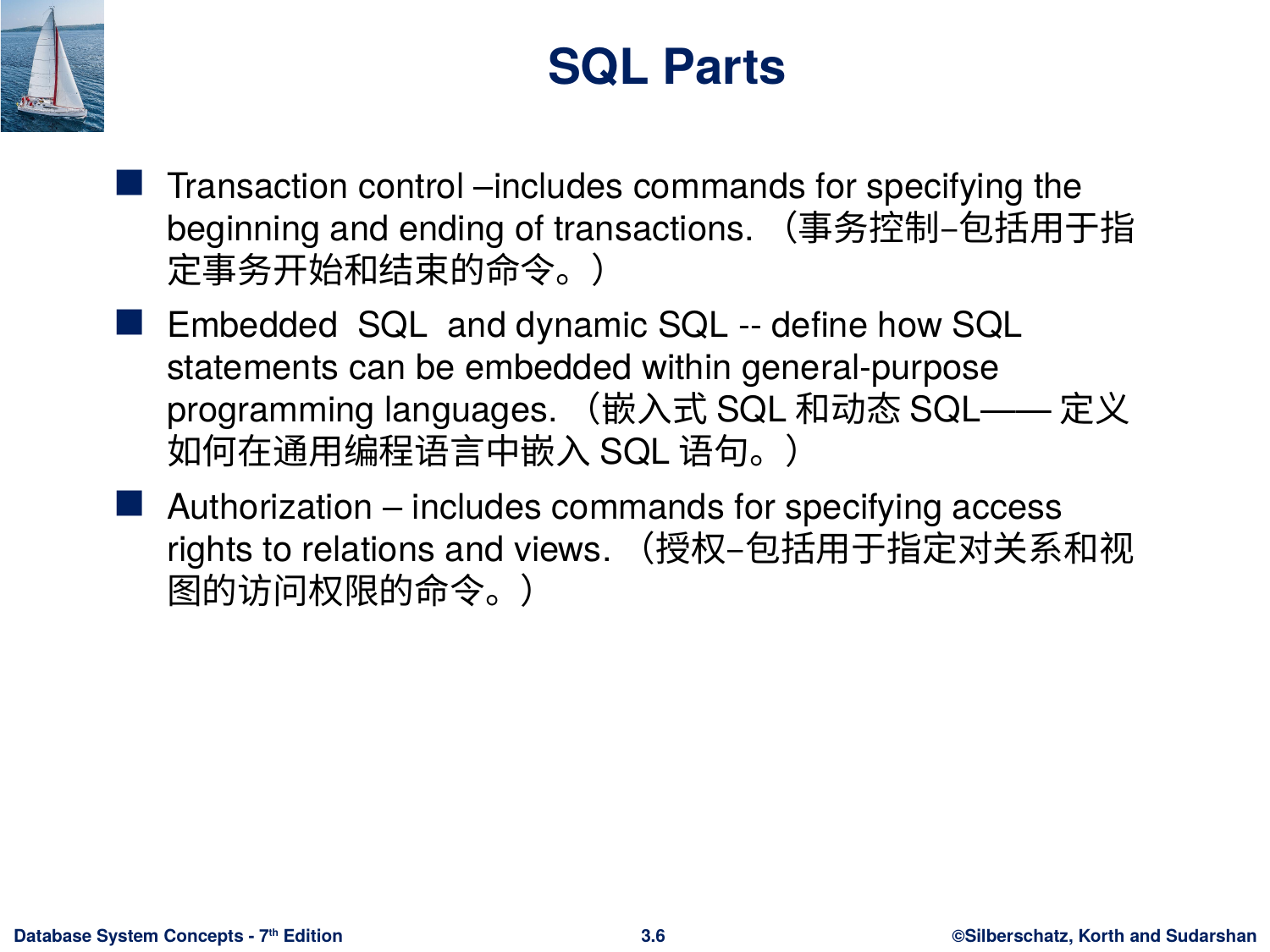

# SQL Parts
Transaction control –includes commands for specifying the beginning and ending of transactions.（事务控制–包括用于指定事务开始和结束的命令。）
Embedded  SQL  and dynamic SQL -- define how SQL statements can be embedded within general-purpose programming languages.（嵌入式SQL和动态SQL——定义如何在通用编程语言中嵌入SQL语句。）
Authorization – includes commands for specifying access rights to relations and views.（授权–包括用于指定对关系和视图的访问权限的命令。）